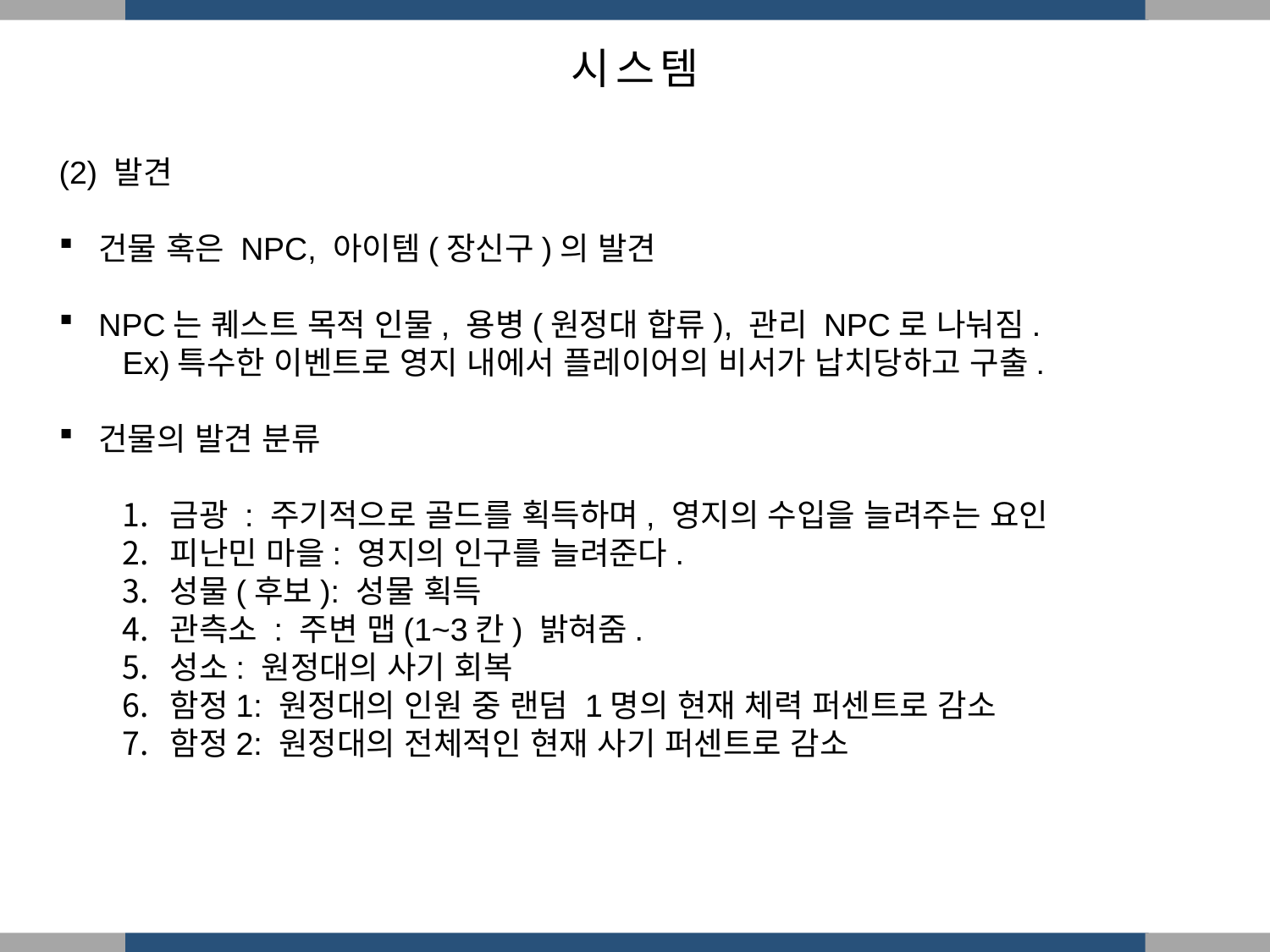

시스템
(2) 발견

건물 혹은 NPC, 아이템(장신구)의 발견

NPC는 퀘스트 목적 인물, 용병(원정대 합류), 관리 NPC로 나눠짐.
Ex)특수한 이벤트로 영지 내에서 플레이어의 비서가 납치당하고 구출.

건물의 발견 분류

금광 : 주기적으로 골드를 획득하며, 영지의 수입을 늘려주는 요인
피난민 마을: 영지의 인구를 늘려준다.
성물(후보): 성물 획득
관측소 : 주변 맵(1~3칸) 밝혀줌.
성소: 원정대의 사기 회복
함정1: 원정대의 인원 중 랜덤 1명의 현재 체력 퍼센트로 감소
함정2: 원정대의 전체적인 현재 사기 퍼센트로 감소